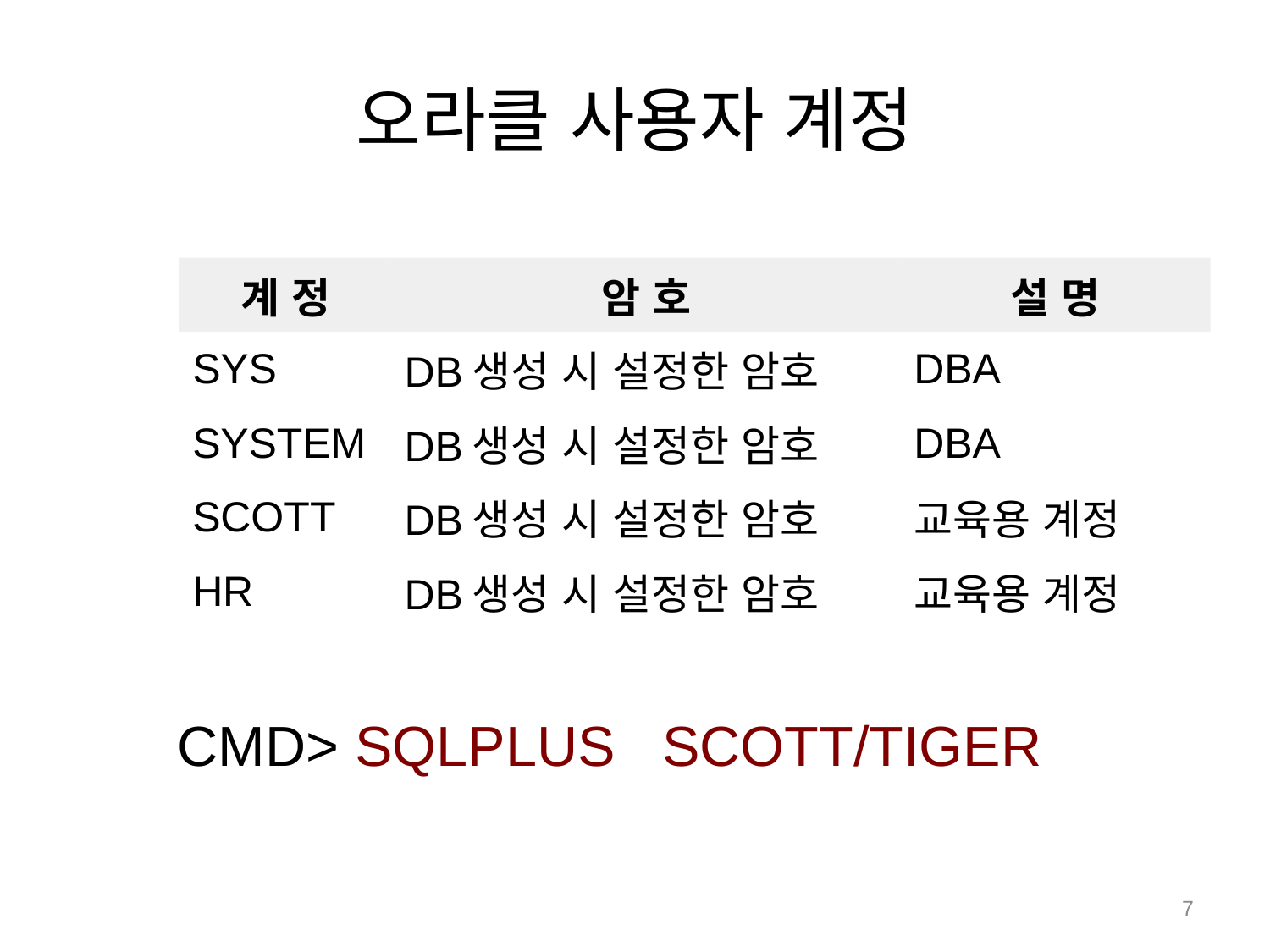

# 오라클 사용자 계정
| 계 정 | 암 호 | 설 명 |
| --- | --- | --- |
| SYS | DB생성 시 설정한 암호 | DBA |
| SYSTEM | DB생성 시 설정한 암호 | DBA |
| SCOTT | DB생성 시 설정한 암호 | 교육용 계정 |
| HR | DB생성 시 설정한 암호 | 교육용 계정 |

CMD> SQLPLUS   SCOTT/TIGER
7